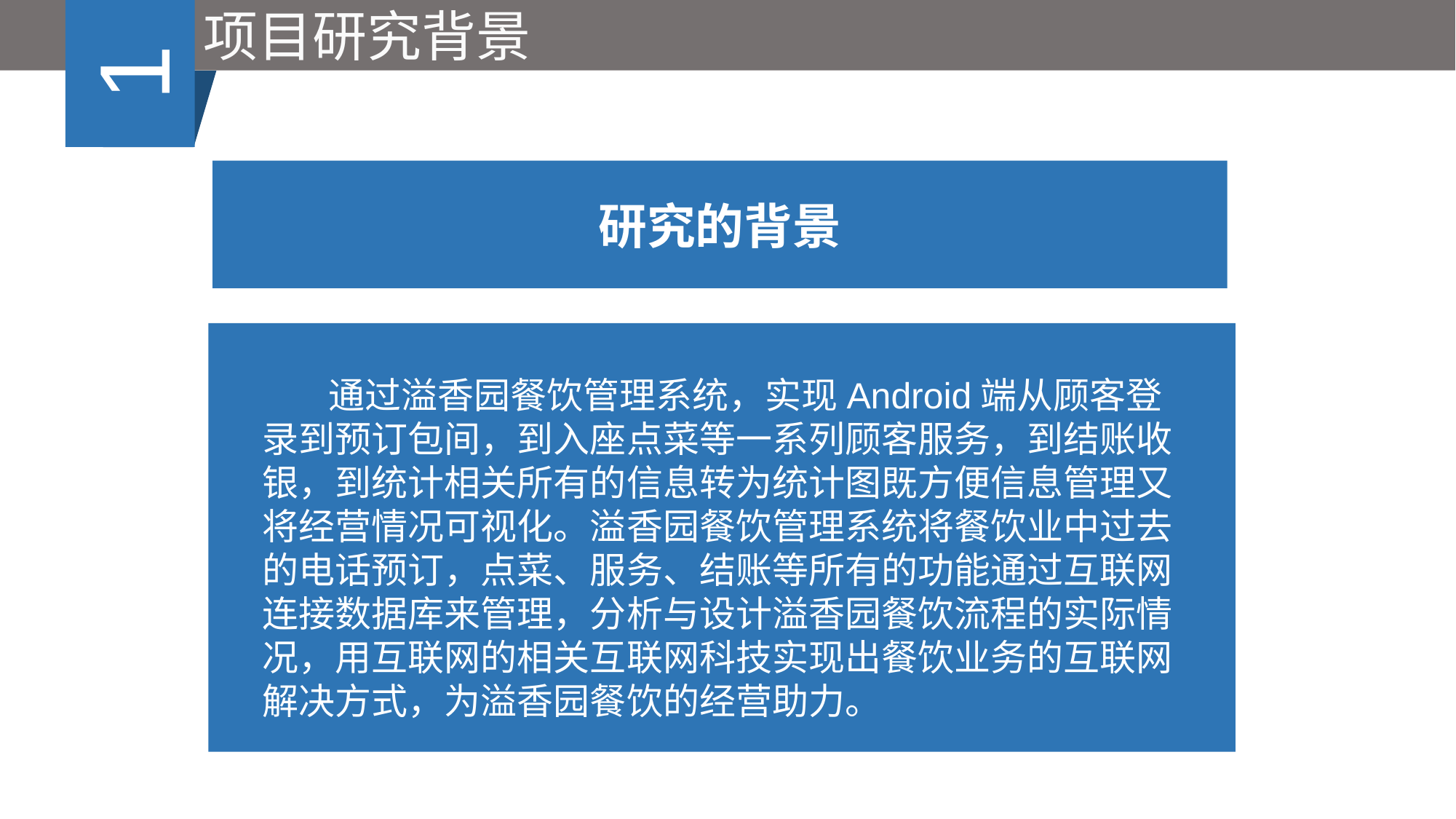

项目研究背景
1

国内研究
国外研究

研究的背景

       通过溢香园餐饮管理系统，实现Android端从顾客登录到预订包间，到入座点菜等一系列顾客服务，到结账收银，到统计相关所有的信息转为统计图既方便信息管理又将经营情况可视化。溢香园餐饮管理系统将餐饮业中过去的电话预订，点菜、服务、结账等所有的功能通过互联网连接数据库来管理，分析与设计溢香园餐饮流程的实际情况，用互联网的相关互联网科技实现出餐饮业务的互联网解决方式，为溢香园餐饮的经营助力。